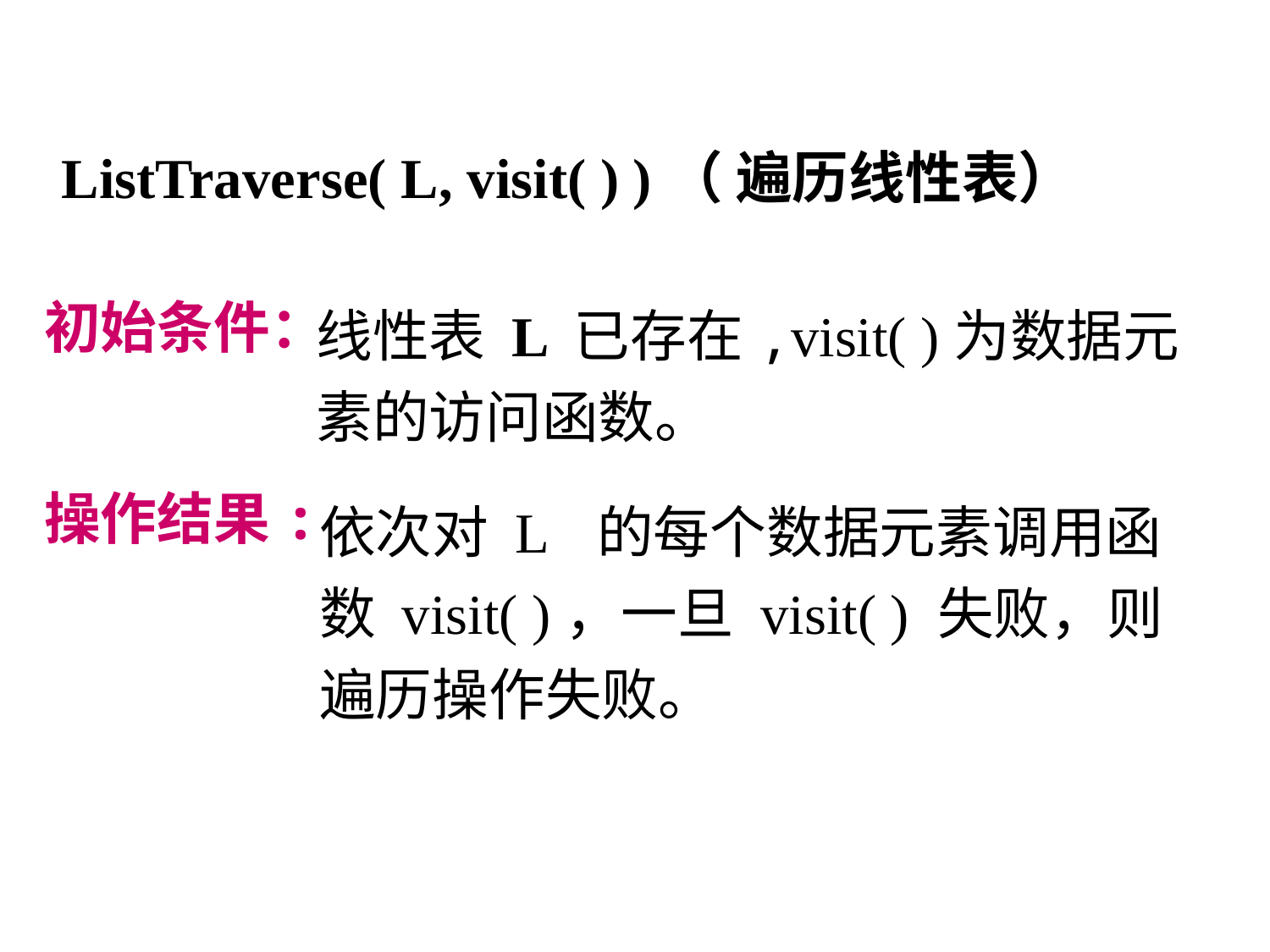

ListTraverse( L, visit( ) )（ 遍历线性表）
线性表 L 已存在,visit( )为数据元素的访问函数。
初始条件：

操作结果:
依次对 L 的每个数据元素调用函数 visit( )，一旦 visit( ) 失败，则遍历操作失败。